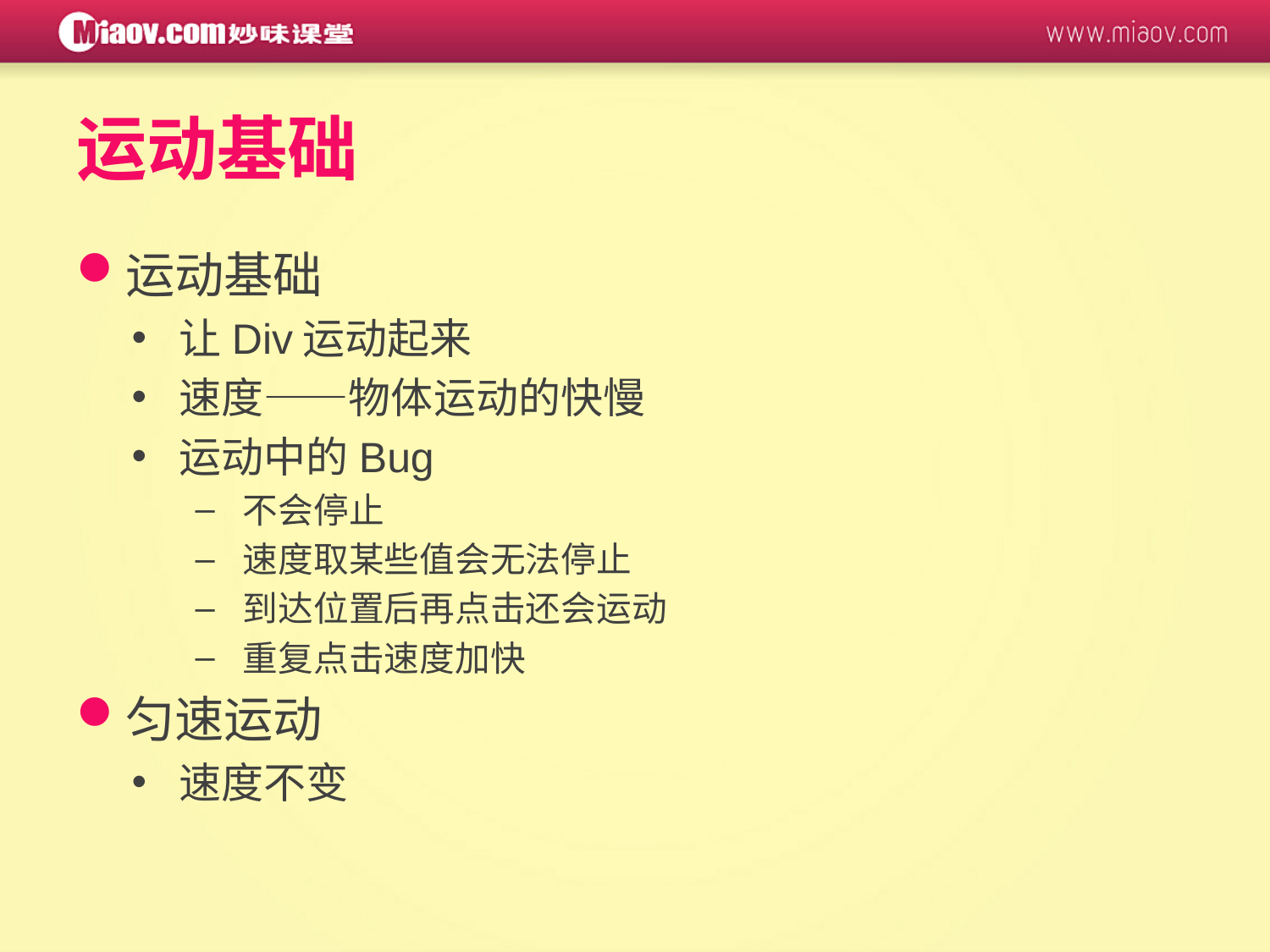

# 运动基础
运动基础
让Div运动起来
速度——物体运动的快慢
运动中的Bug
不会停止
速度取某些值会无法停止
到达位置后再点击还会运动
重复点击速度加快
匀速运动
速度不变